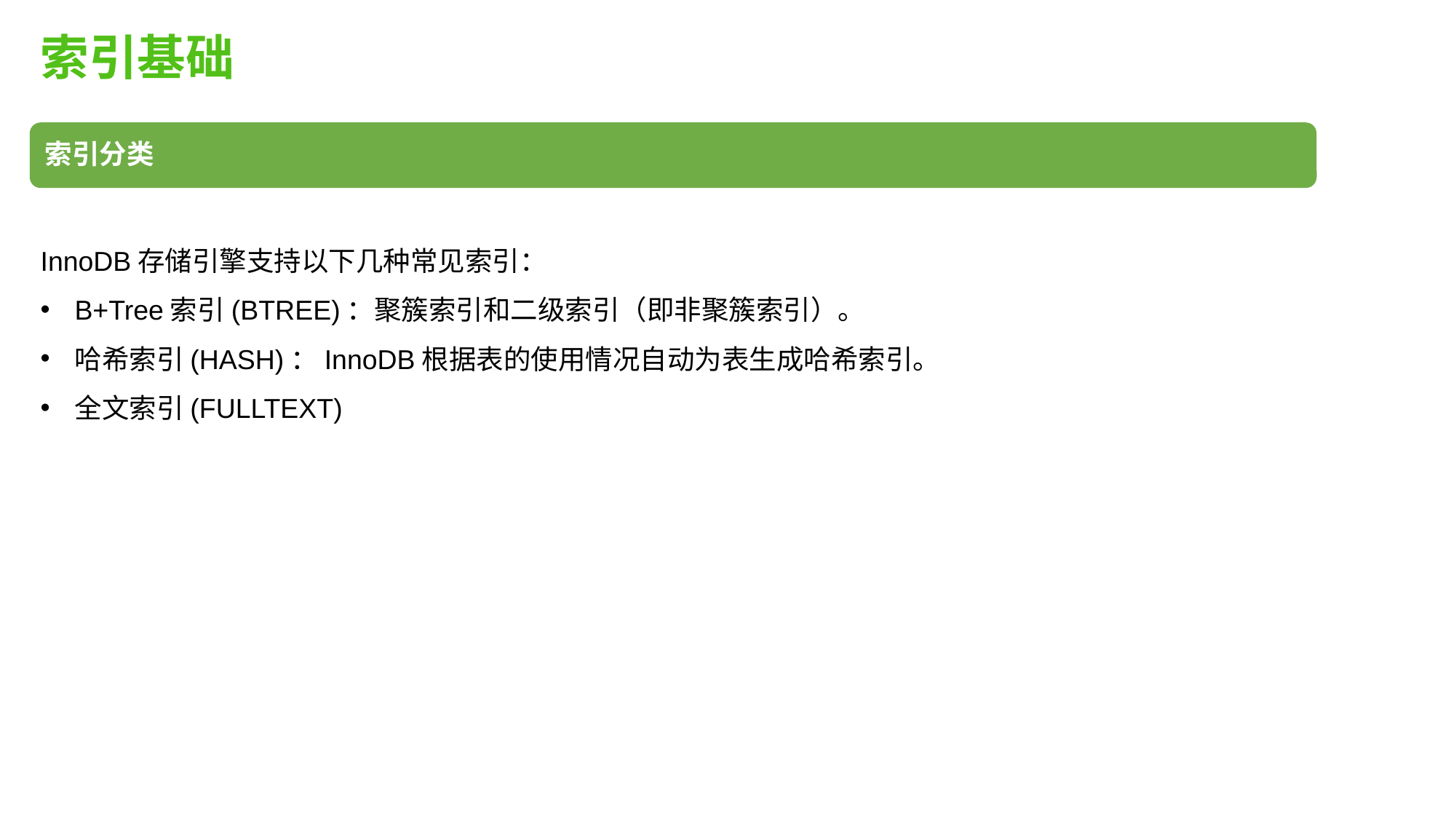

索引基础

索引分类
InnoDB存储引擎支持以下几种常见索引：
B+Tree索引(BTREE)：聚簇索引和二级索引（即非聚簇索引）。
哈希索引(HASH)：InnoDB根据表的使用情况自动为表生成哈希索引。
全文索引(FULLTEXT)